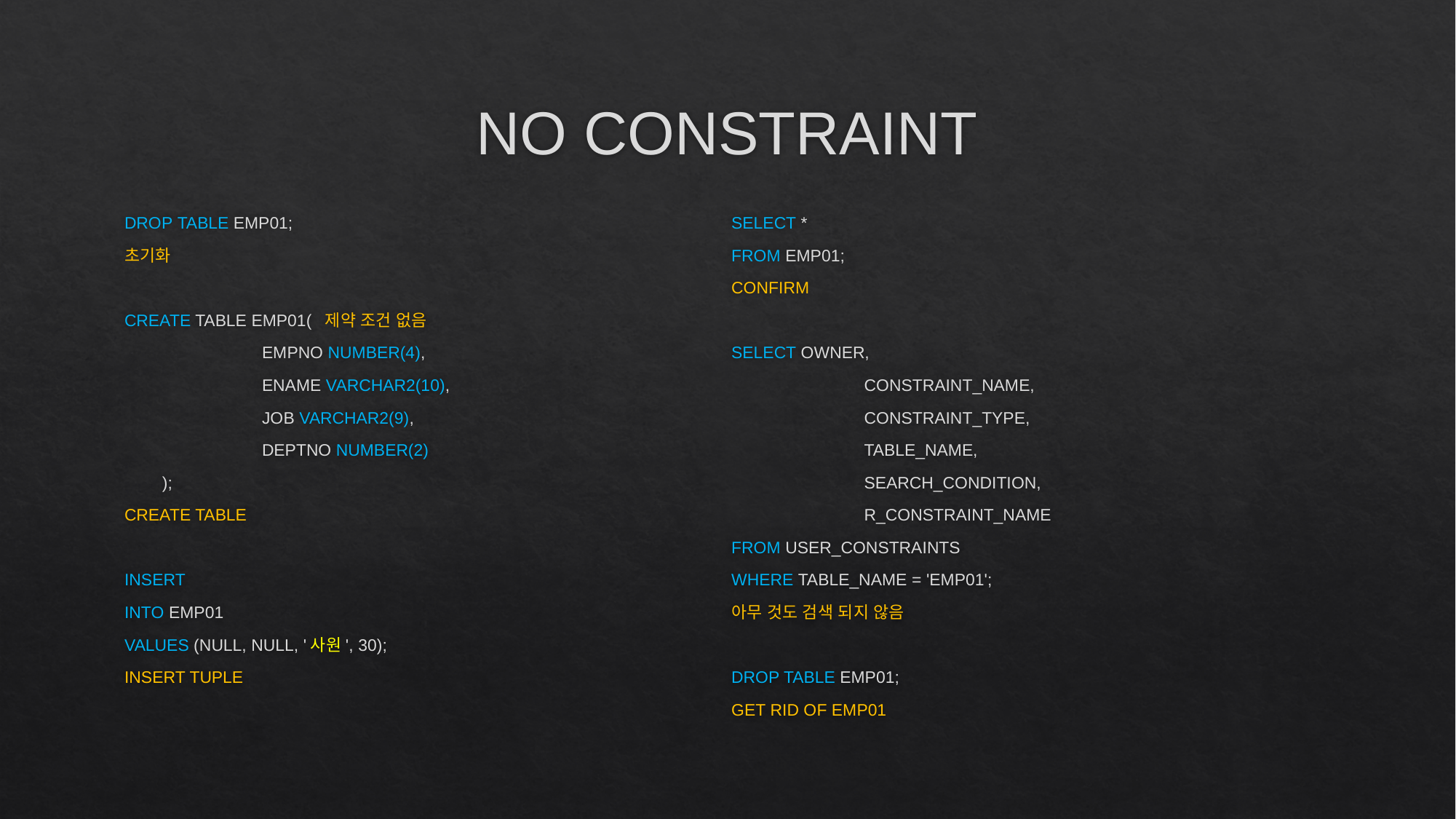

# NO CONSTRAINT
DROP TABLE EMP01;
초기화

CREATE TABLE EMP01(  제약 조건 없음
        	      EMPNO NUMBER(4),
        	      ENAME VARCHAR2(10),
        	      JOB VARCHAR2(9),
        	      DEPTNO NUMBER(2)
        );
CREATE TABLE

INSERT
INTO EMP01
VALUES (NULL, NULL, '사원', 30);
INSERT TUPLE

SELECT *
FROM EMP01;
CONFIRM

SELECT OWNER,
       	     CONSTRAINT_NAME,
       	     CONSTRAINT_TYPE,
       	     TABLE_NAME,
       	     SEARCH_CONDITION,
       	     R_CONSTRAINT_NAME
FROM USER_CONSTRAINTS
WHERE TABLE_NAME = 'EMP01';
아무 것도 검색 되지 않음

DROP TABLE EMP01;
GET RID OF EMP01